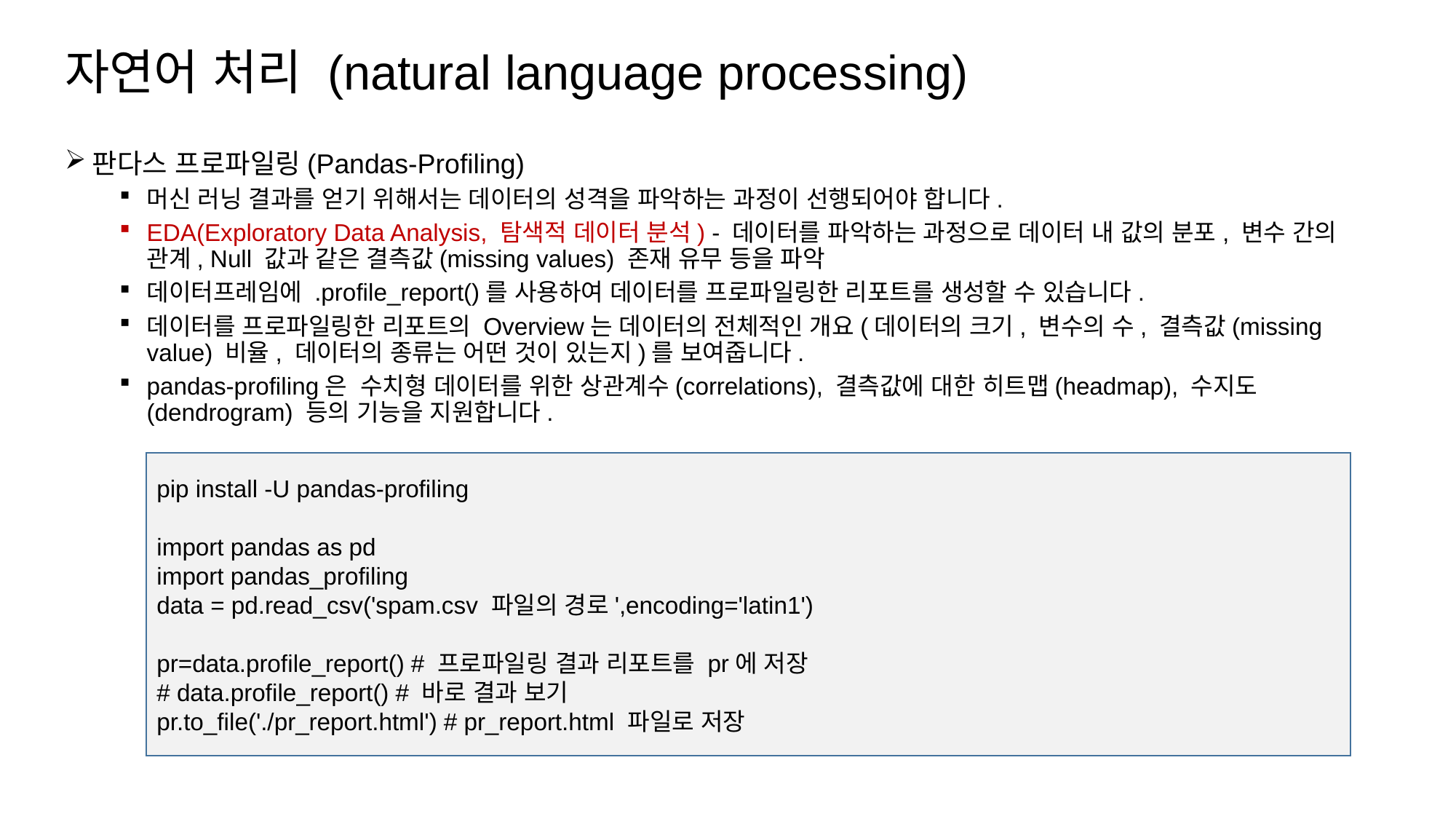

# 자연어 처리 (natural language processing)
판다스 프로파일링(Pandas-Profiling)
머신 러닝 결과를 얻기 위해서는 데이터의 성격을 파악하는 과정이 선행되어야 합니다.
EDA(Exploratory Data Analysis, 탐색적 데이터 분석) - 데이터를 파악하는 과정으로 데이터 내 값의 분포, 변수 간의 관계, Null 값과 같은 결측값(missing values) 존재 유무 등을 파악
데이터프레임에 .profile_report()를 사용하여 데이터를 프로파일링한 리포트를 생성할 수 있습니다.
데이터를 프로파일링한 리포트의 Overview는 데이터의 전체적인 개요(데이터의 크기, 변수의 수, 결측값(missing value) 비율, 데이터의 종류는 어떤 것이 있는지)를 보여줍니다.
pandas-profiling은  수치형 데이터를 위한 상관계수(correlations), 결측값에 대한 히트맵(headmap), 수지도(dendrogram) 등의 기능을 지원합니다.
pip install -U pandas-profiling

import pandas as pd
import pandas_profiling
data = pd.read_csv('spam.csv 파일의 경로',encoding='latin1')

pr=data.profile_report() # 프로파일링 결과 리포트를 pr에 저장
# data.profile_report() # 바로 결과 보기
pr.to_file('./pr_report.html') # pr_report.html 파일로 저장